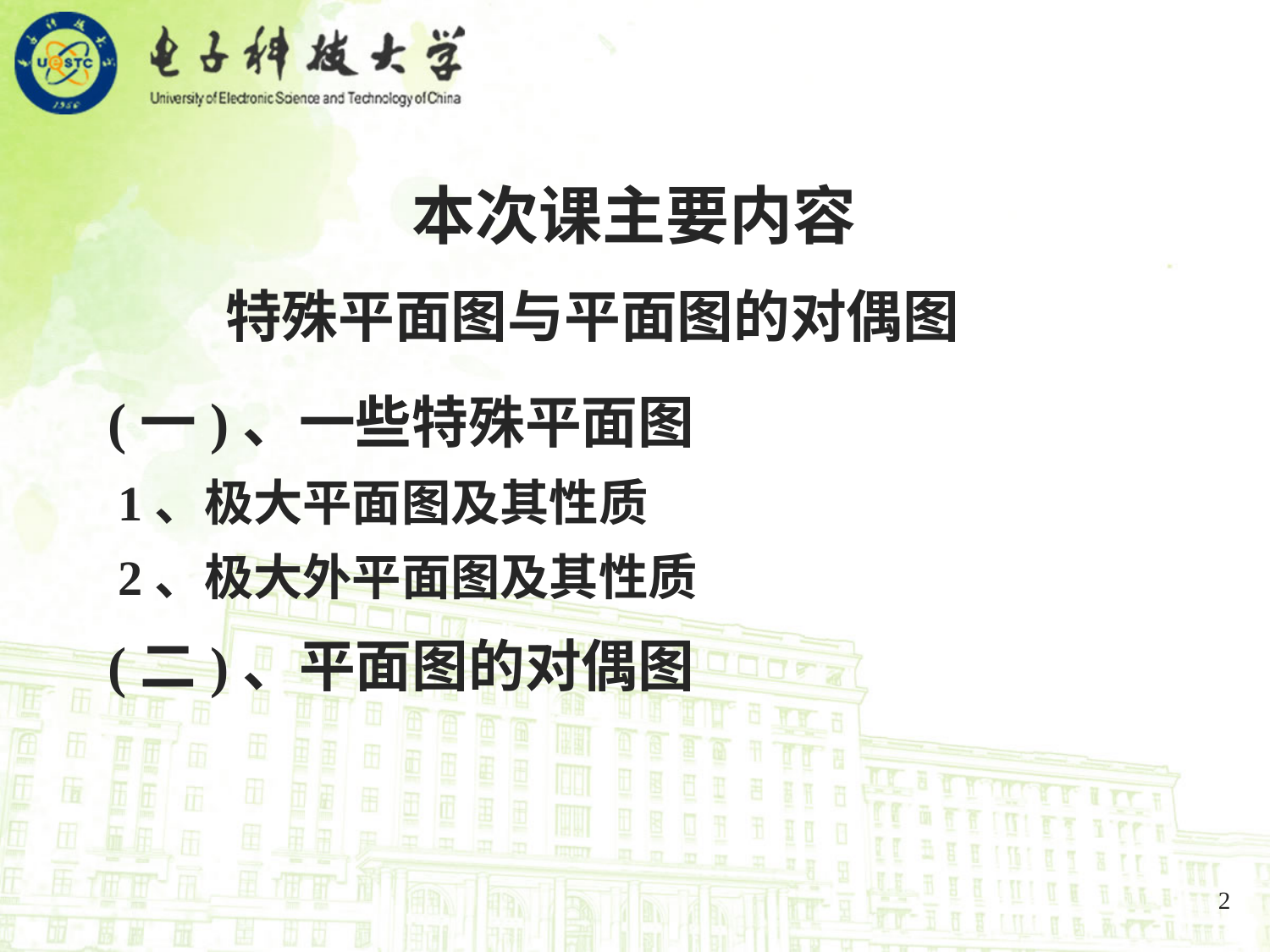

本次课主要内容
特殊平面图与平面图的对偶图
(一)、一些特殊平面图
     1、极大平面图及其性质
     2、极大外平面图及其性质
(二)、平面图的对偶图
2